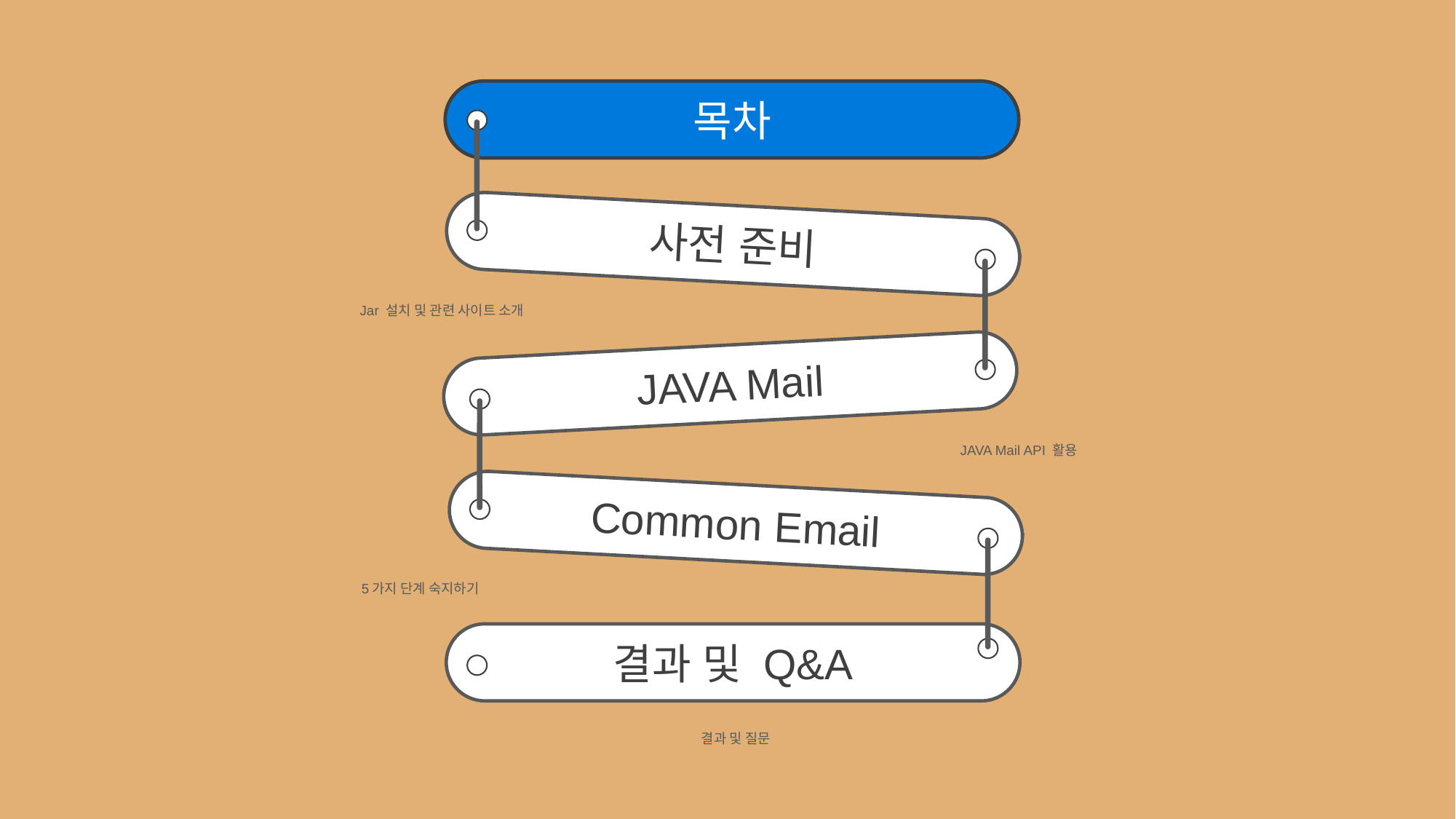

목차

사전 준비

Jar 설치 및 관련 사이트 소개
JAVA Mail

JAVA Mail API 활용
Common Email

5가지 단계 숙지하기
결과 및 Q&A

결과 및 질문